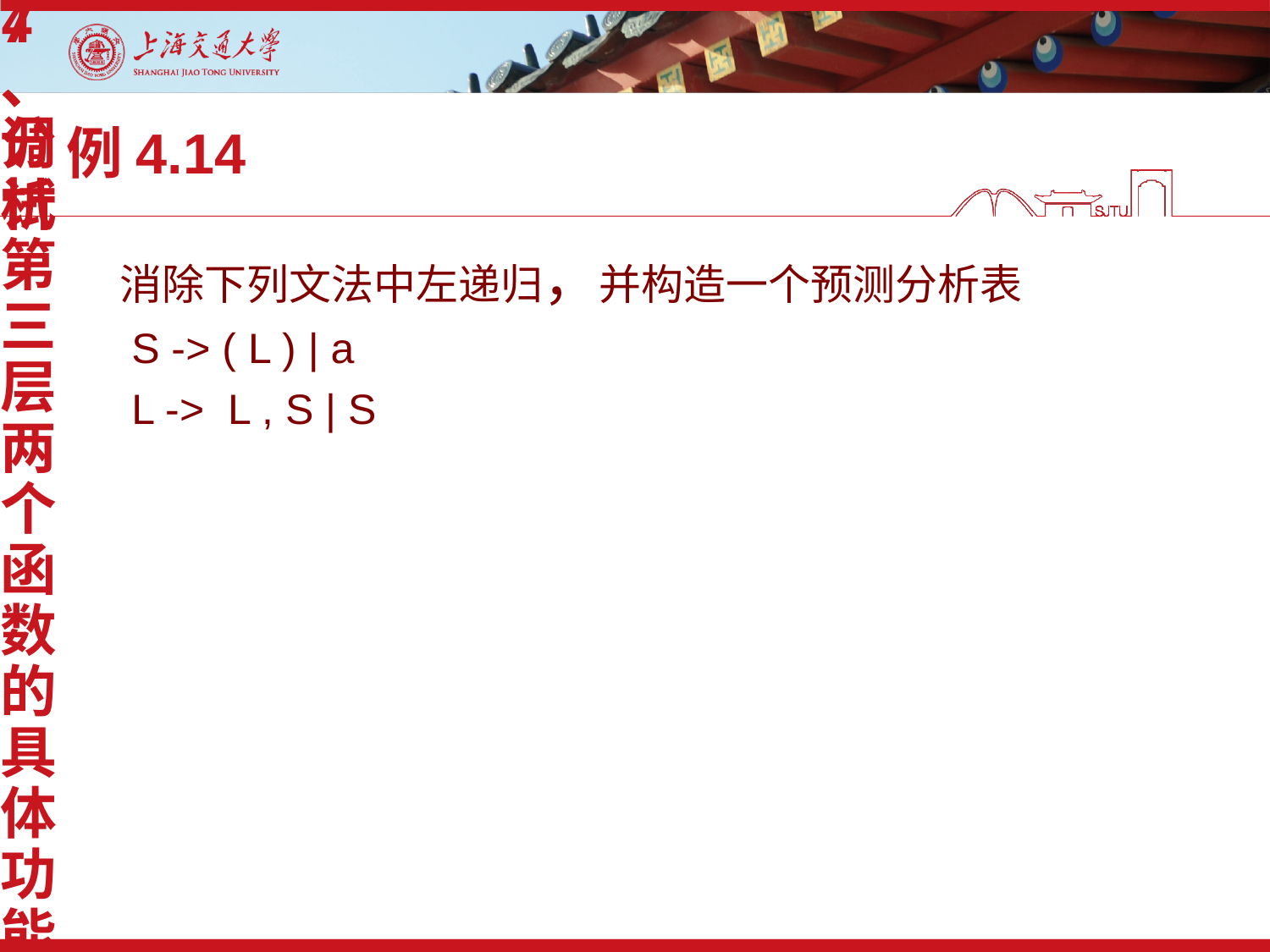

4、分析第三层两个函数的具体功能
7、调试
# 例4.14
 消除下列文法中左递归，并构造一个预测分析表
	S -> ( L ) | a
	L ->  L , S | S